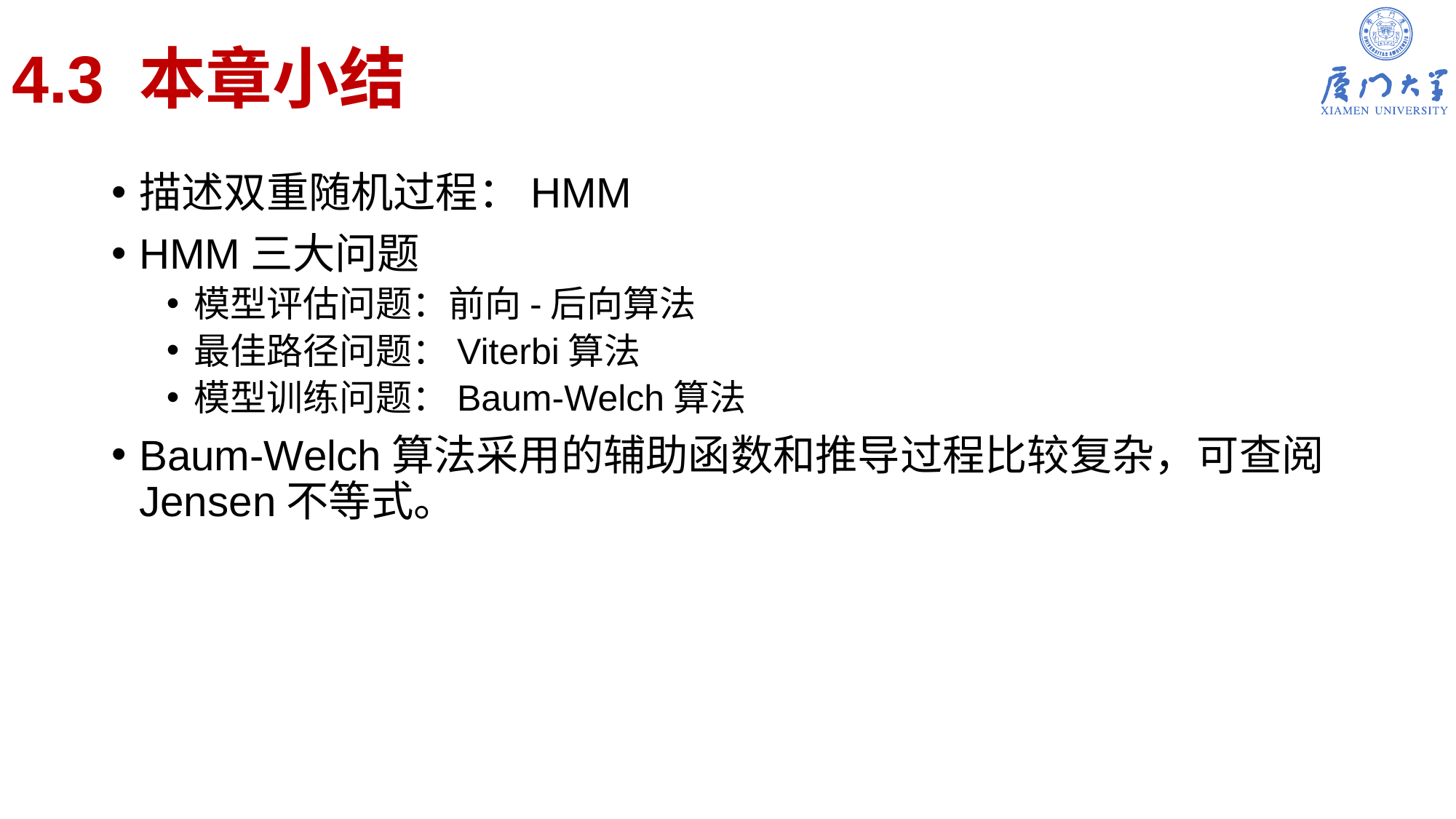

# 4.3 本章小结
描述双重随机过程：HMM
HMM三大问题
模型评估问题：前向-后向算法
最佳路径问题：Viterbi算法
模型训练问题：Baum-Welch算法
Baum-Welch算法采用的辅助函数和推导过程比较复杂，可查阅Jensen不等式。